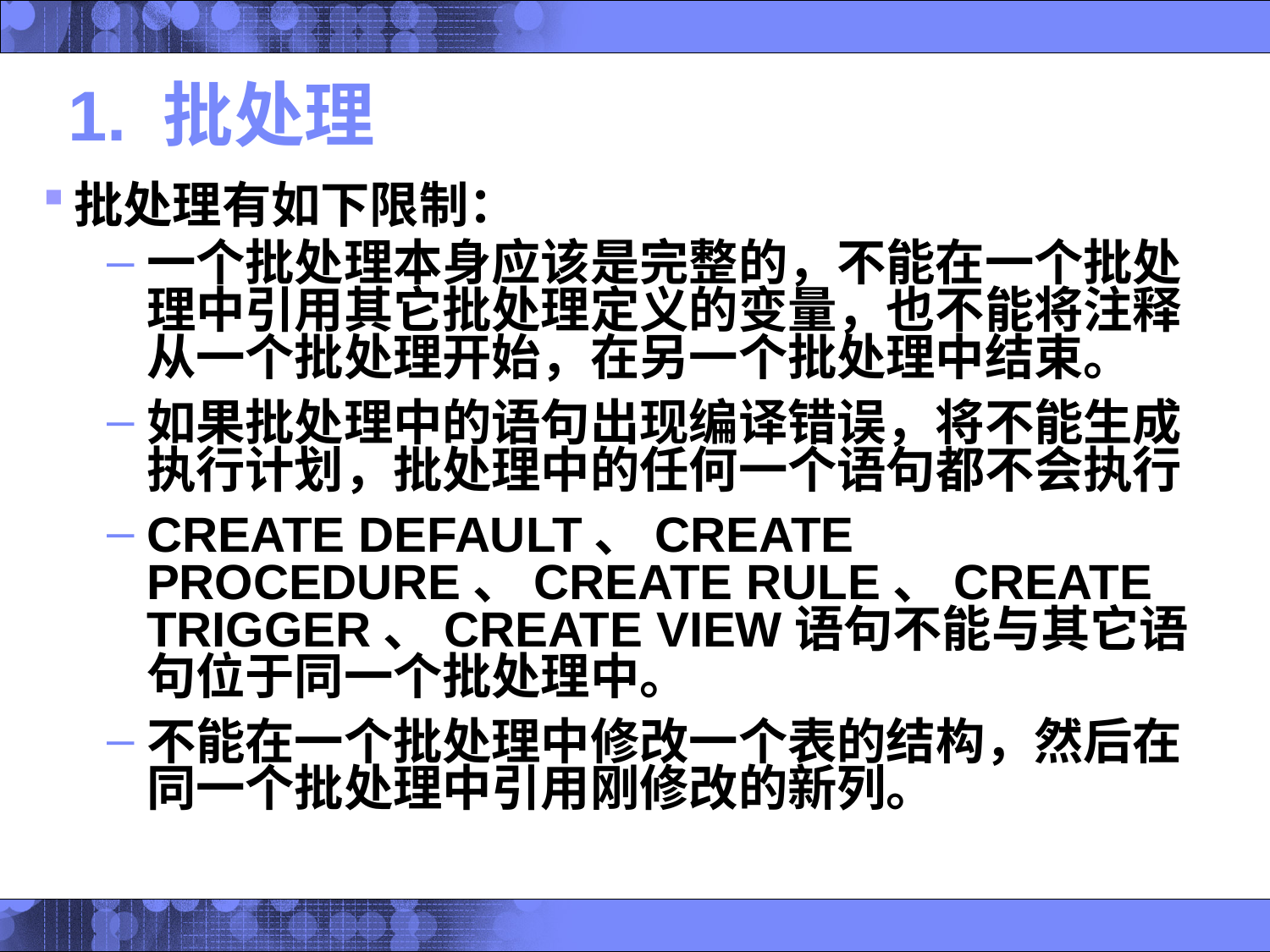

# 1. 批处理
批处理有如下限制：
一个批处理本身应该是完整的，不能在一个批处理中引用其它批处理定义的变量，也不能将注释从一个批处理开始，在另一个批处理中结束。
如果批处理中的语句出现编译错误，将不能生成执行计划，批处理中的任何一个语句都不会执行
CREATE DEFAULT、CREATE PROCEDURE、CREATE RULE、CREATE TRIGGER、CREATE VIEW语句不能与其它语句位于同一个批处理中。
不能在一个批处理中修改一个表的结构，然后在同一个批处理中引用刚修改的新列。